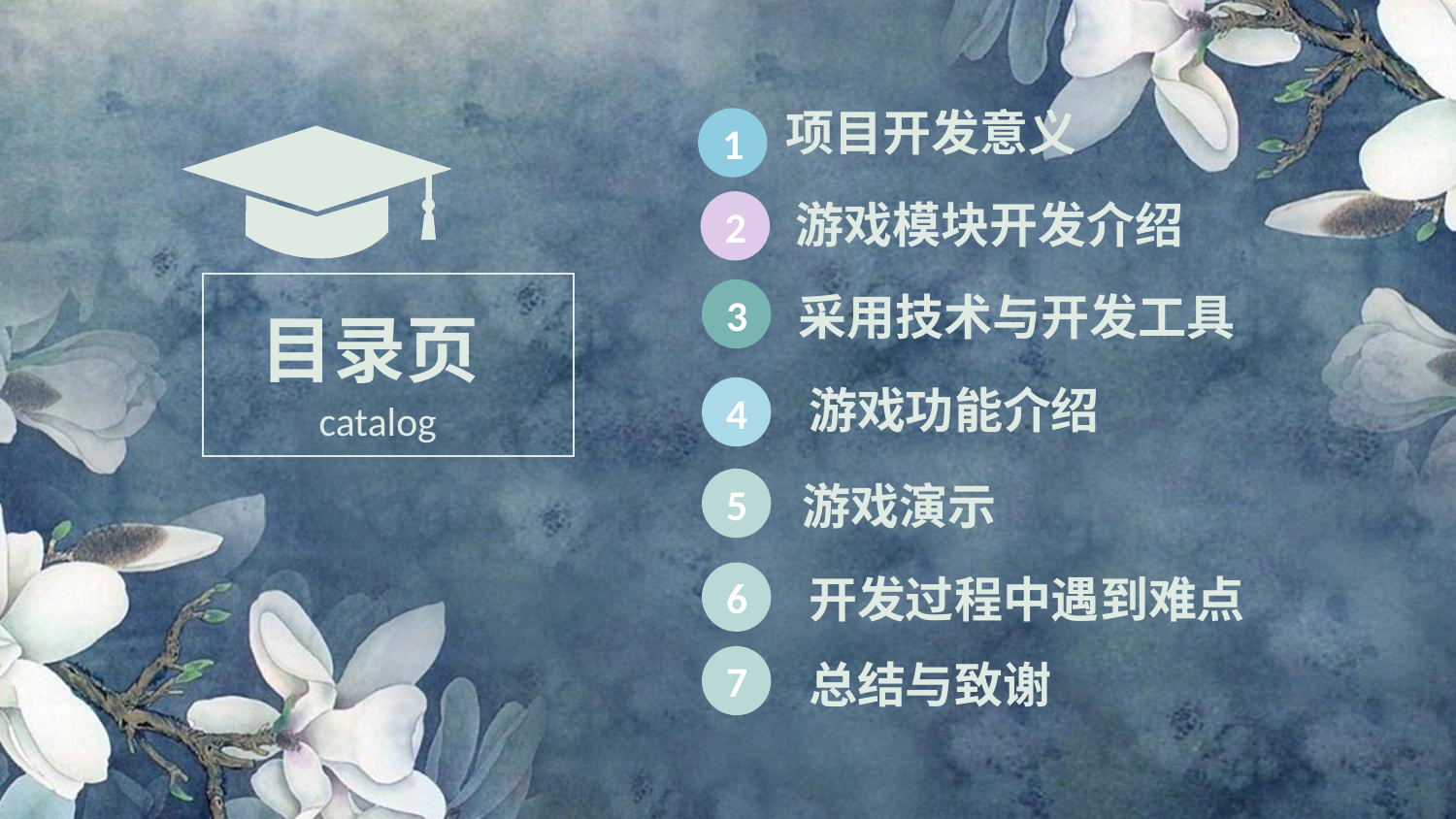

项目开发意义
1

游戏模块开发介绍

2

3
采用技术与开发工具

目录页
游戏功能介绍
4
catalog
5
游戏演示
6
开发过程中遇到难点
7
总结与致谢